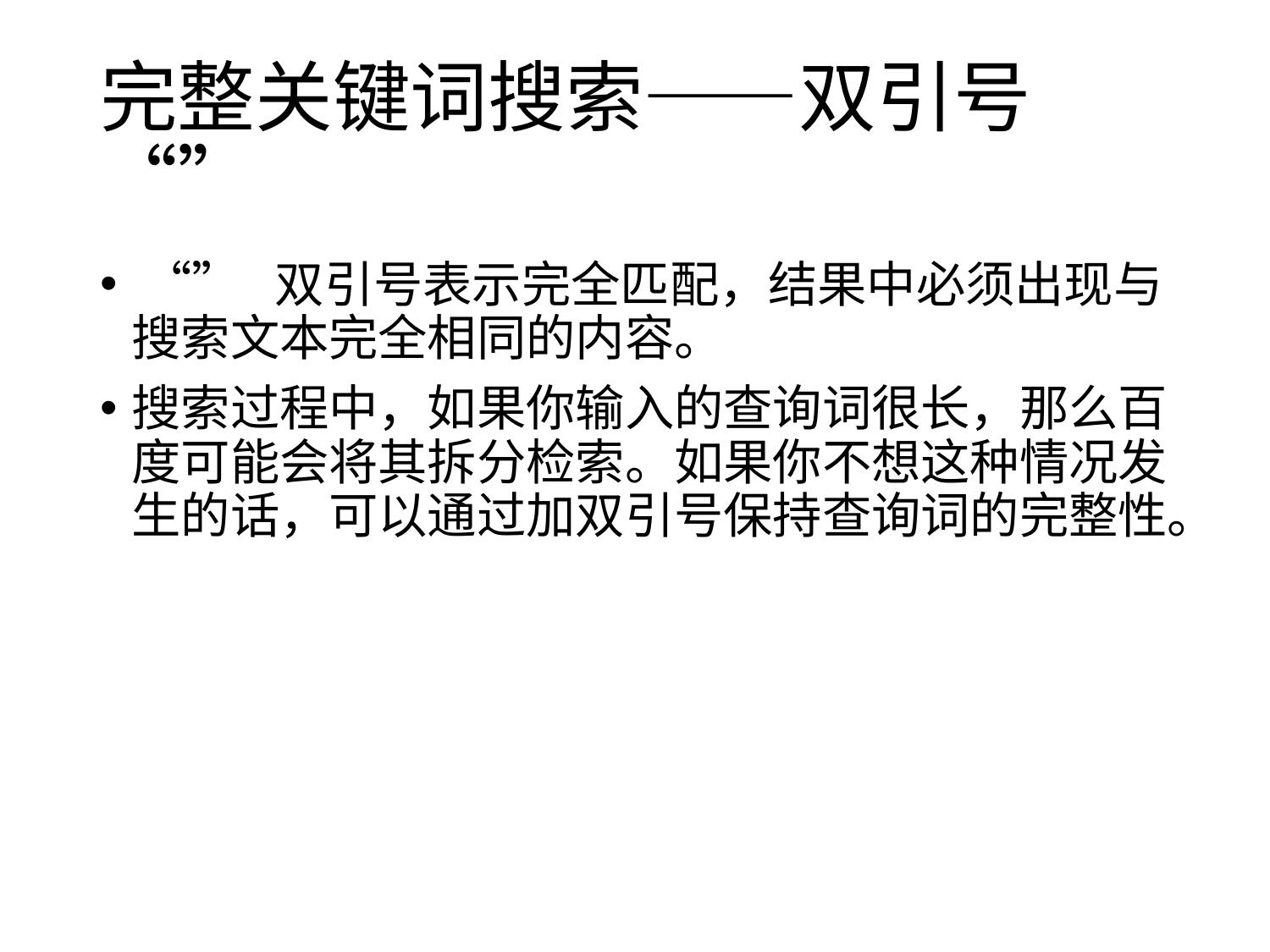

# 完整关键词搜索——双引号“”
 “”  双引号表示完全匹配，结果中必须出现与搜索文本完全相同的内容。
搜索过程中，如果你输入的查询词很长，那么百度可能会将其拆分检索。如果你不想这种情况发生的话，可以通过加双引号保持查询词的完整性。